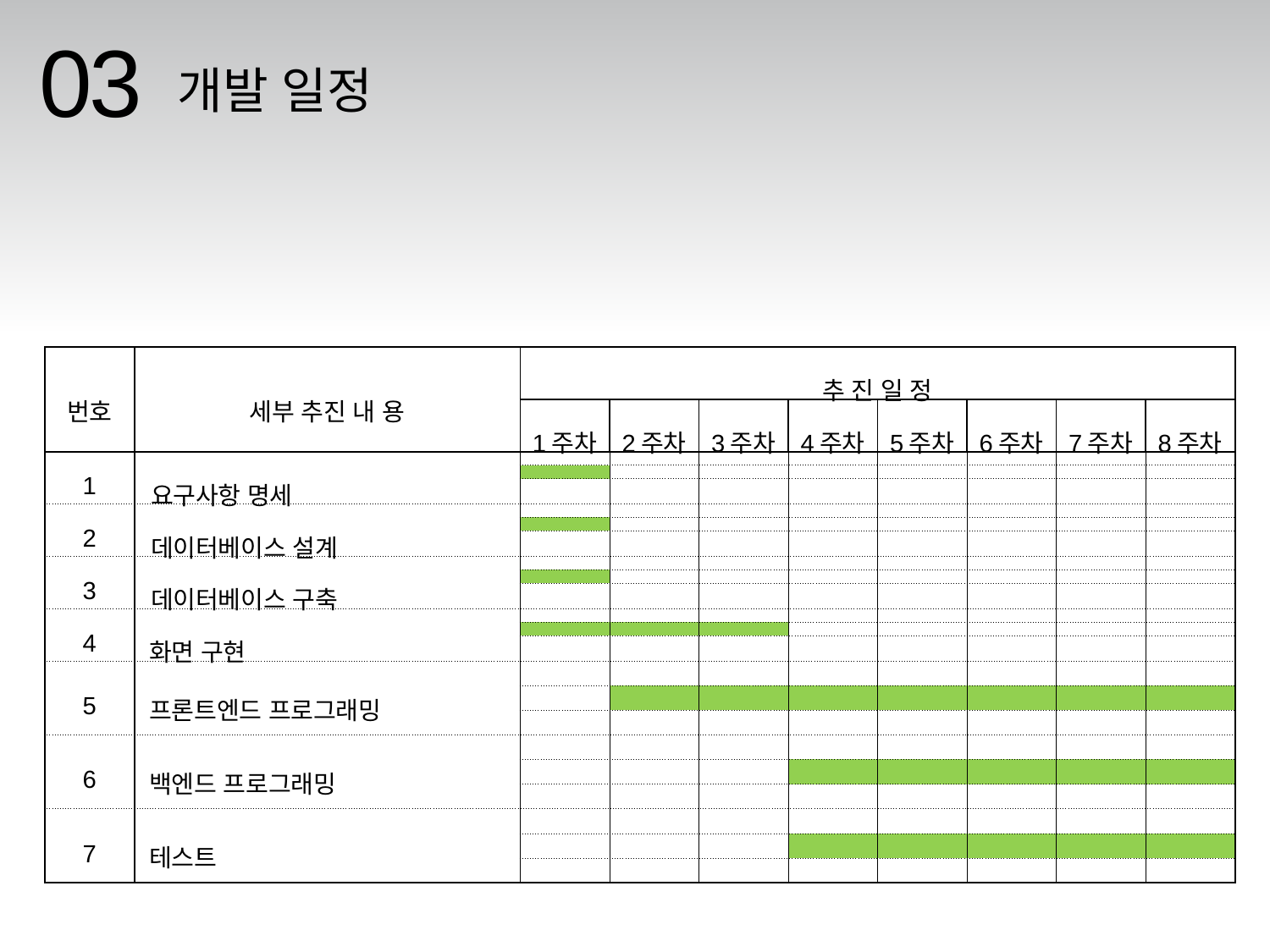

03
개발 일정
| 번호 | 세부 추진 내 용 | 추 진 일 정 |  |  |  |  |  |  |  |
| --- | --- | --- | --- | --- | --- | --- | --- | --- | --- |
|  |  | 1주차 | 2주차 | 3주차 | 4주차 | 5주차 | 6주차 | 7주차 | 8주차 |
| 1 | 요구사항 명세 |  |  |  |  |  |  |  |  |
|  |  |  |  |  |  |  |  |  |  |
|  |  |  |  |  |  |  |  |  |  |
| 2 | 데이터베이스 설계 |  |  |  |  |  |  |  |  |
|  |  |  |  |  |  |  |  |  |  |
|  |  |  |  |  |  |  |  |  |  |
| 3 | 데이터베이스 구축 |  |  |  |  |  |  |  |  |
|  |  |  |  |  |  |  |  |  |  |
|  |  |  |  |  |  |  |  |  |  |
| 4 | 화면 구현 |  |  |  |  |  |  |  |  |
|  |  |  |  |  |  |  |  |  |  |
|  |  |  |  |  |  |  |  |  |  |
| 5 | 프론트엔드 프로그래밍 |  |  |  |  |  |  |  |  |
|  |  |  |  |  |  |  |  |  |  |
|  |  |  |  |  |  |  |  |  |  |
| 6 | 백엔드 프로그래밍 |  |  |  |  |  |  |  |  |
|  |  |  |  |  |  |  |  |  |  |
|  |  |  |  |  |  |  |  |  |  |
| 7 | 테스트 |  |  |  |  |  |  |  |  |
|  |  |  |  |  |  |  |  |  |  |
|  |  |  |  |  |  |  |  |  |  |